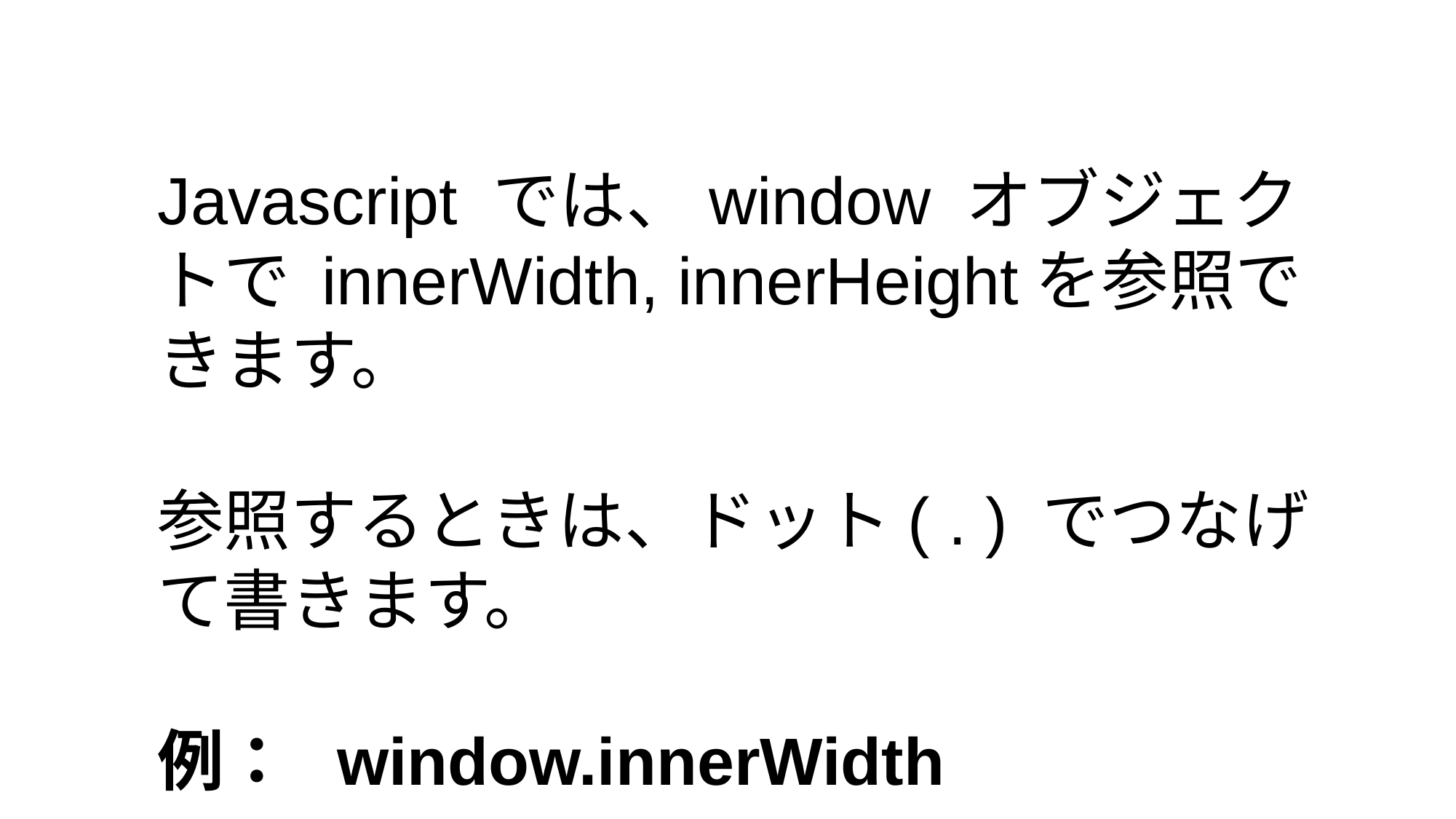

Javascript では、window オブジェクトで innerWidth, innerHeightを参照できます。
参照するときは、ドット( . ) でつなげて書きます。

例：  window.innerWidth